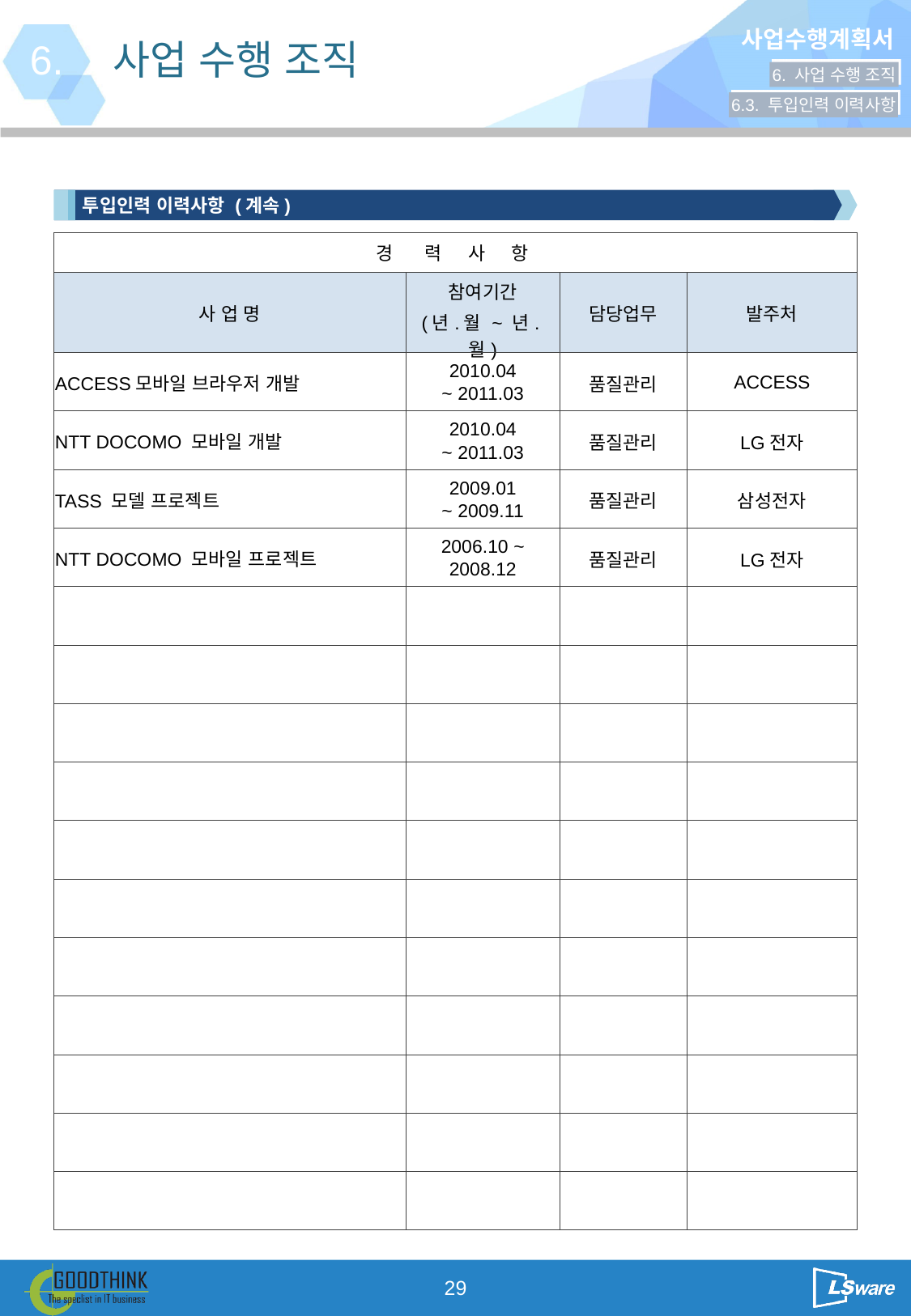

6.
사업 수행 조직
6. 사업 수행 조직
6.3. 투입인력 이력사항

투입인력 이력사항 (계속)
| 경 력 사 항 |  |  |  |
| --- | --- | --- | --- |
| 사 업 명 | 참여기간 (년.월 ~ 년.월) | 담당업무 | 발주처 |
| ACCESS모바일 브라우저 개발 | 2010.04 ~ 2011.03 | 품질관리 | ACCESS |
| NTT DOCOMO 모바일 개발 | 2010.04 ~ 2011.03 | 품질관리 | LG전자 |
| TASS 모델 프로젝트 | 2009.01 ~ 2009.11 | 품질관리 | 삼성전자 |
| NTT DOCOMO 모바일 프로젝트 | 2006.10 ~ 2008.12 | 품질관리 | LG전자 |
|  |  |  |  |
|  |  |  |  |
|  |  |  |  |
|  |  |  |  |
|  |  |  |  |
|  |  |  |  |
|  |  |  |  |
|  |  |  |  |
|  |  |  |  |
|  |  |  |  |
|  |  |  |  |